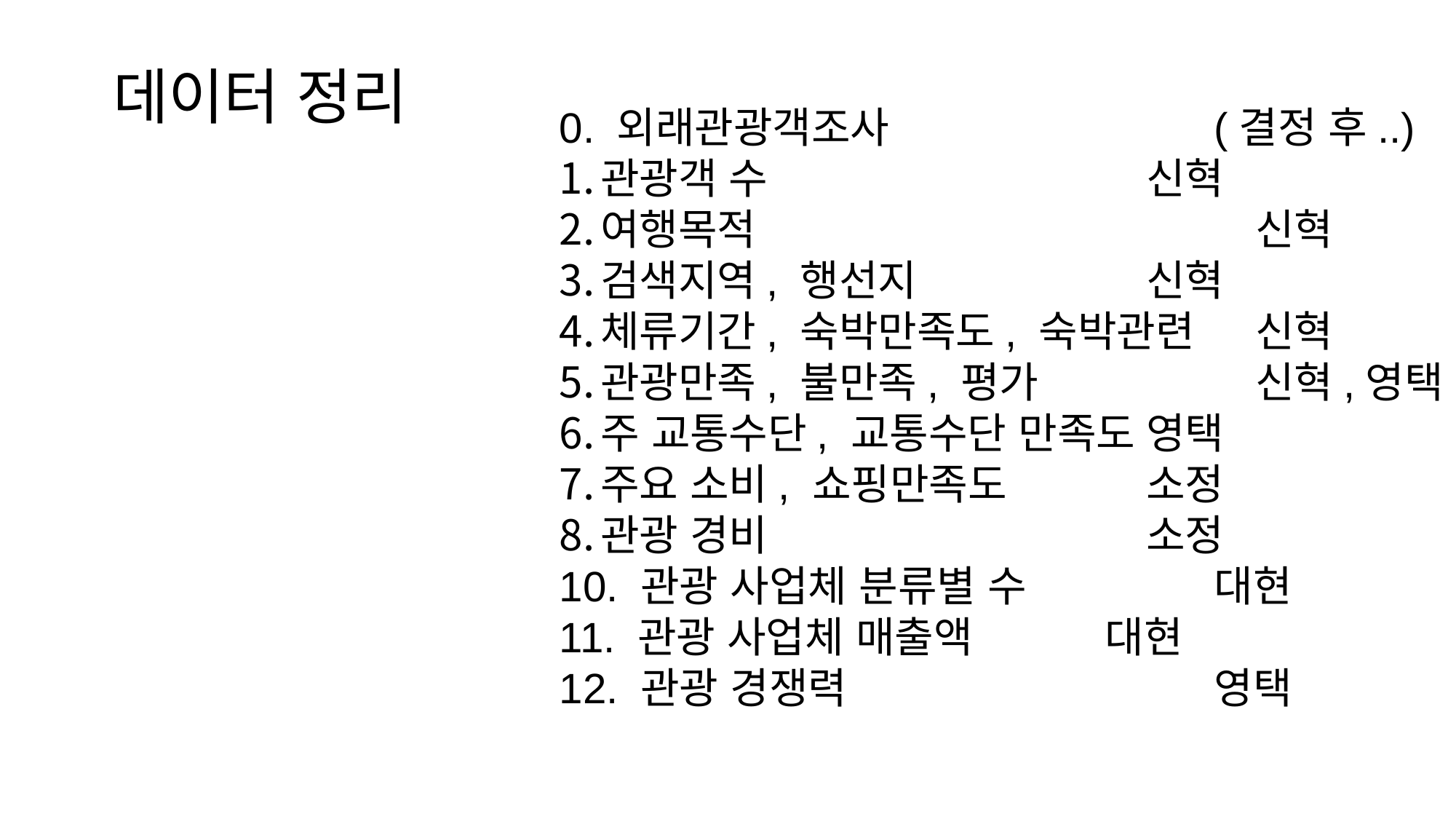

데이터 정리
0. 외래관광객조사			(결정 후..)
관광객 수				신혁
여행목적					신혁
검색지역, 행선지			신혁
체류기간, 숙박만족도, 숙박관련	신혁
관광만족, 불만족, 평가		신혁,영택
주 교통수단, 교통수단 만족도	영택
주요 소비, 쇼핑만족도		소정
관광 경비				소정
10. 관광 사업체 분류별 수		대현
11. 관광 사업체 매출액		대현
12. 관광 경쟁력				영택